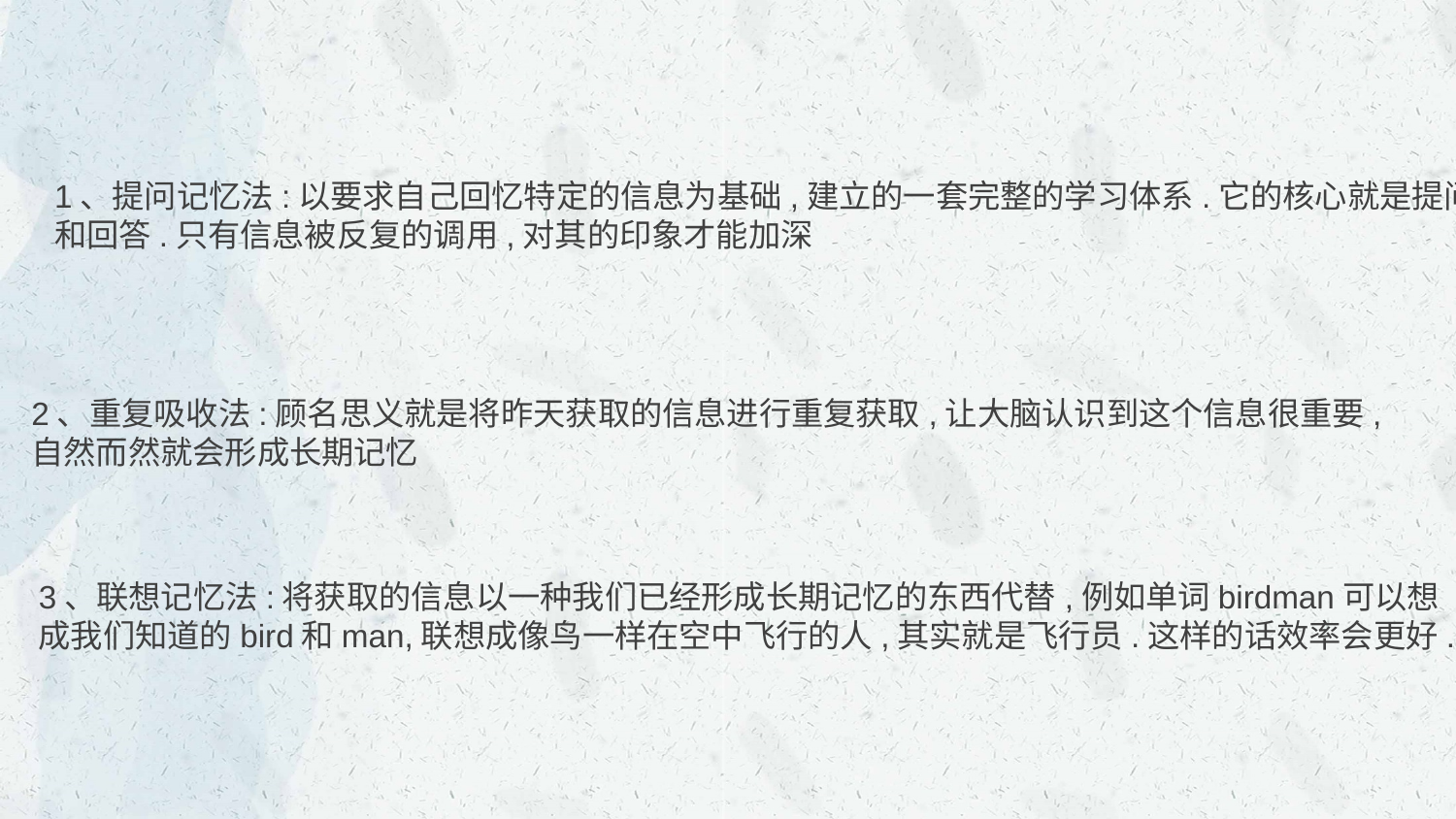

1、提问记忆法:以要求自己回忆特定的信息为基础,建立的一套完整的学习体系.它的核心就是提问
和回答.只有信息被反复的调用,对其的印象才能加深
2、重复吸收法:顾名思义就是将昨天获取的信息进行重复获取,让大脑认识到这个信息很重要,
自然而然就会形成长期记忆
3、联想记忆法:将获取的信息以一种我们已经形成长期记忆的东西代替,例如单词birdman可以想
成我们知道的bird和man,联想成像鸟一样在空中飞行的人,其实就是飞行员.这样的话效率会更好.